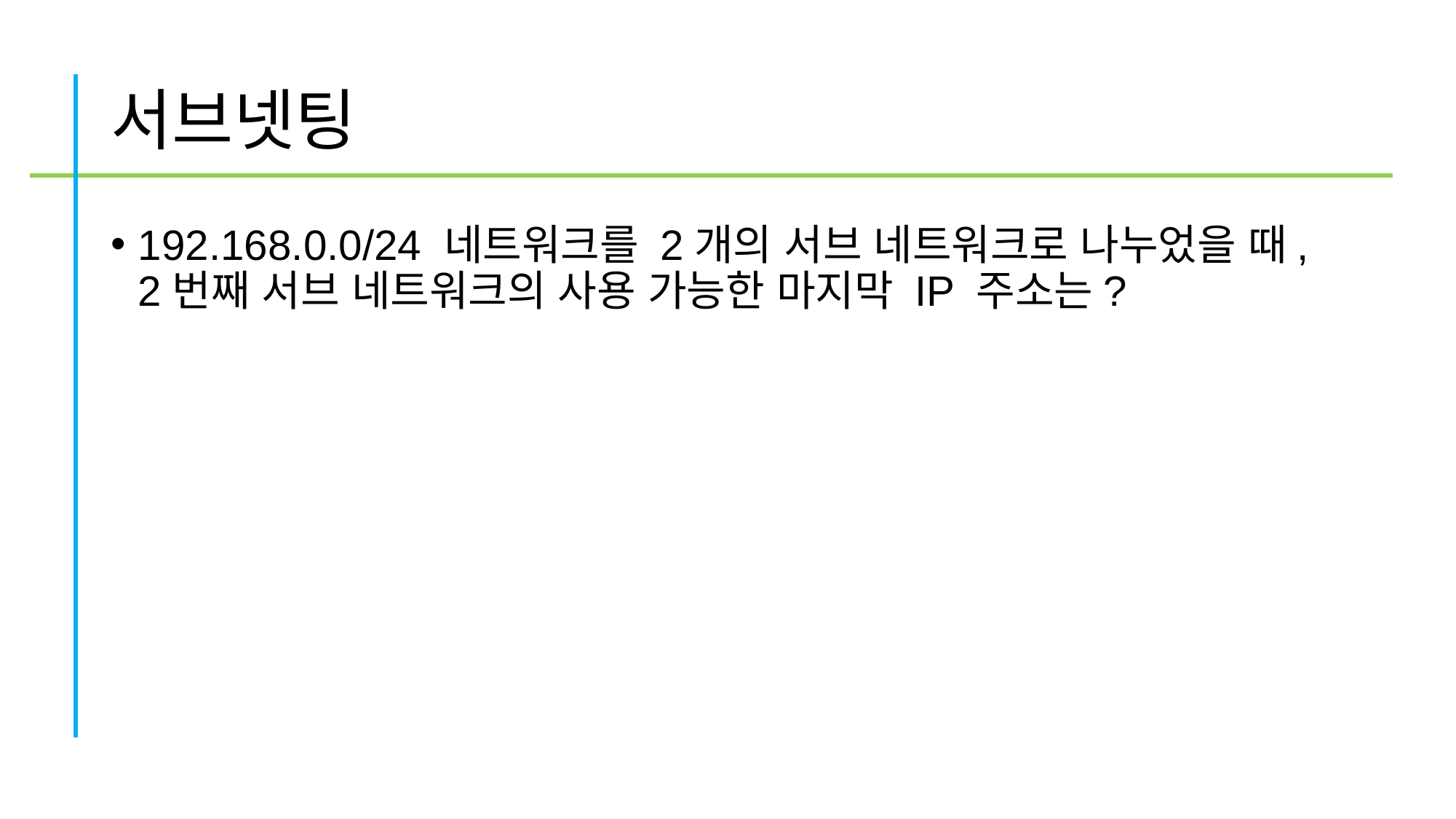

# 서브넷팅
192.168.0.0/24 네트워크를 2개의 서브 네트워크로 나누었을 때, 2번째 서브 네트워크의 사용 가능한 마지막 IP 주소는?